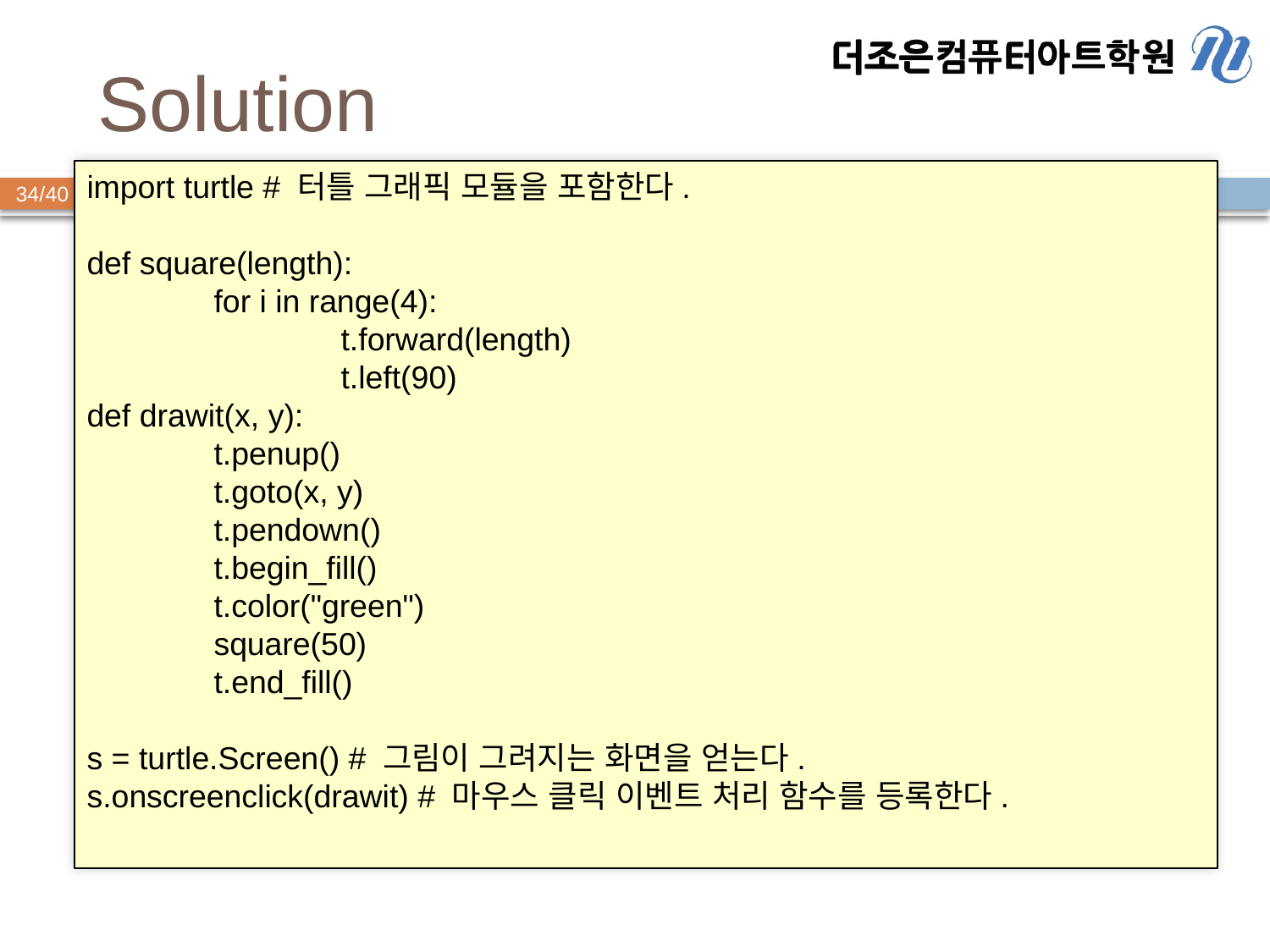

# Solution
import turtle # 터틀 그래픽 모듈을 포함한다.

def square(length):
	for i in range(4):
		t.forward(length)
		t.left(90)
def drawit(x, y):
	t.penup()
	t.goto(x, y)
	t.pendown()
	t.begin_fill()
	t.color("green")
	square(50)
	t.end_fill()

s = turtle.Screen() # 그림이 그려지는 화면을 얻는다.
s.onscreenclick(drawit) # 마우스 클릭 이벤트 처리 함수를 등록한다.